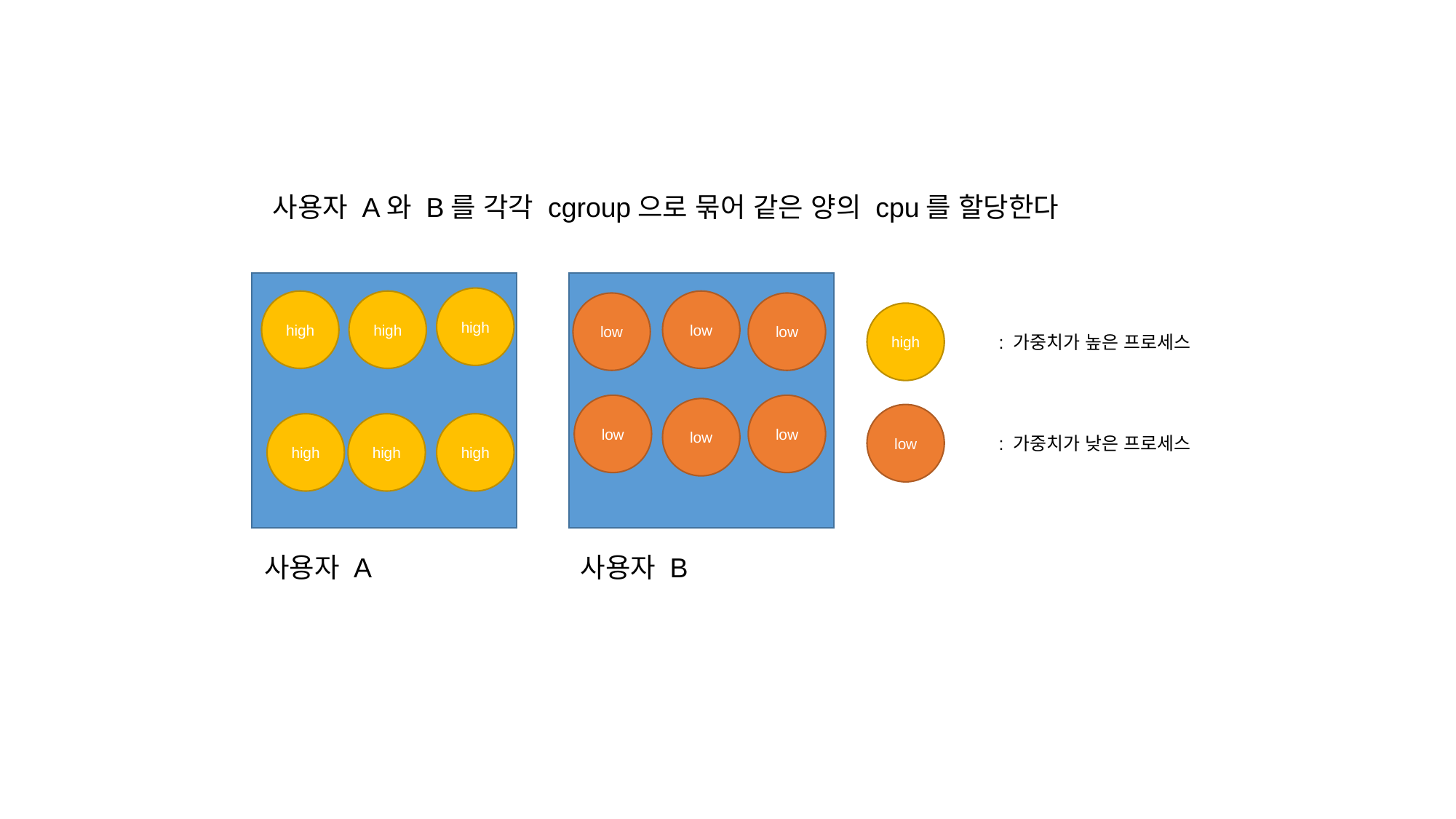

사용자 A와 B를 각각 cgroup으로 묶어 같은 양의 cpu를 할당한다

high
high
high
low
low
low
high
: 가중치가 높은 프로세스
low
low
low
low
high
high
high
: 가중치가 낮은 프로세스
사용자 A
사용자 B